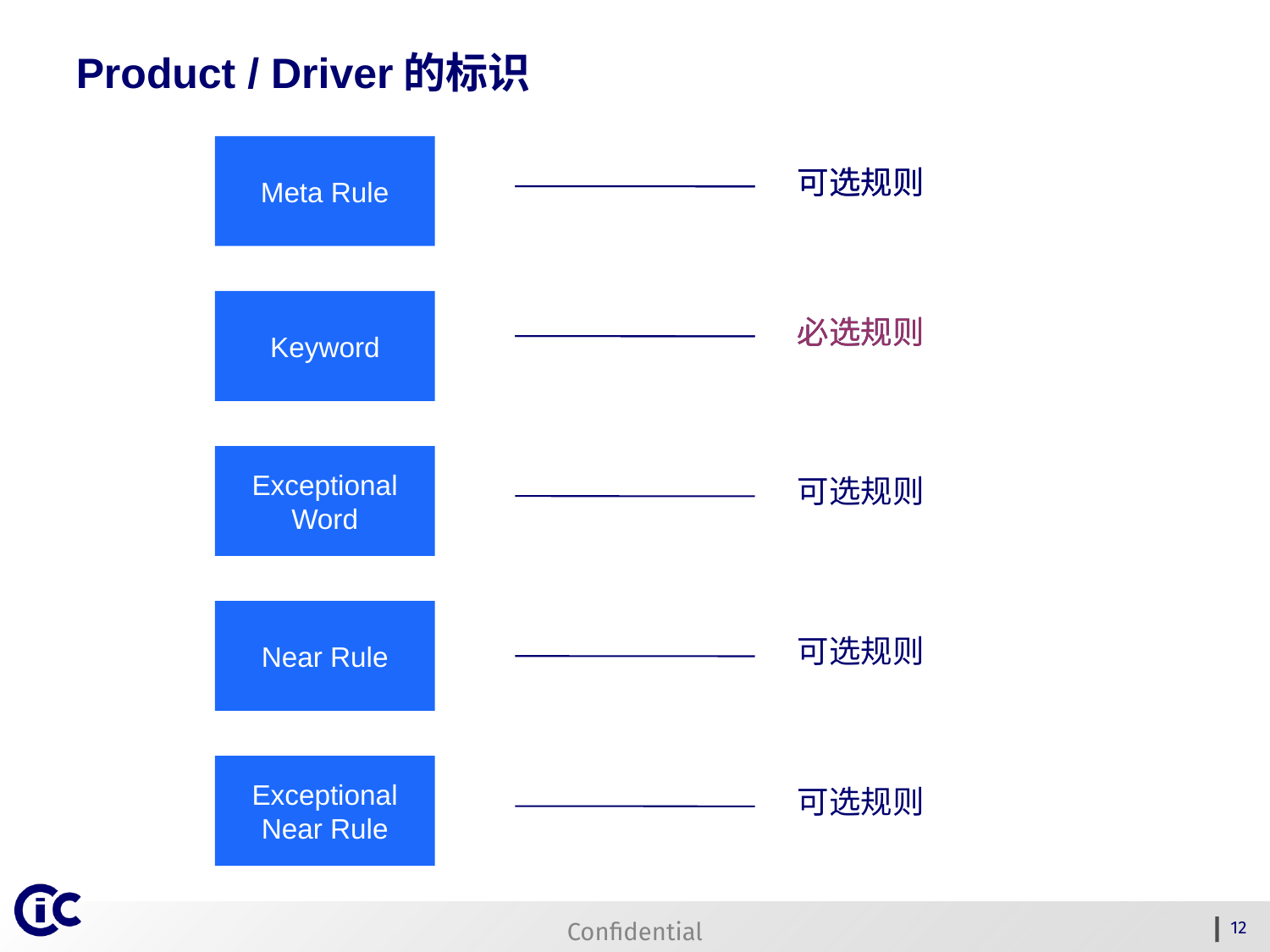

Product / Driver的标识
Meta Rule
可选规则
可选规则

Keyword
必选规则
必选规则

Exceptional Word
可选规则

Near Rule
可选规则

Exceptional Near Rule
可选规则